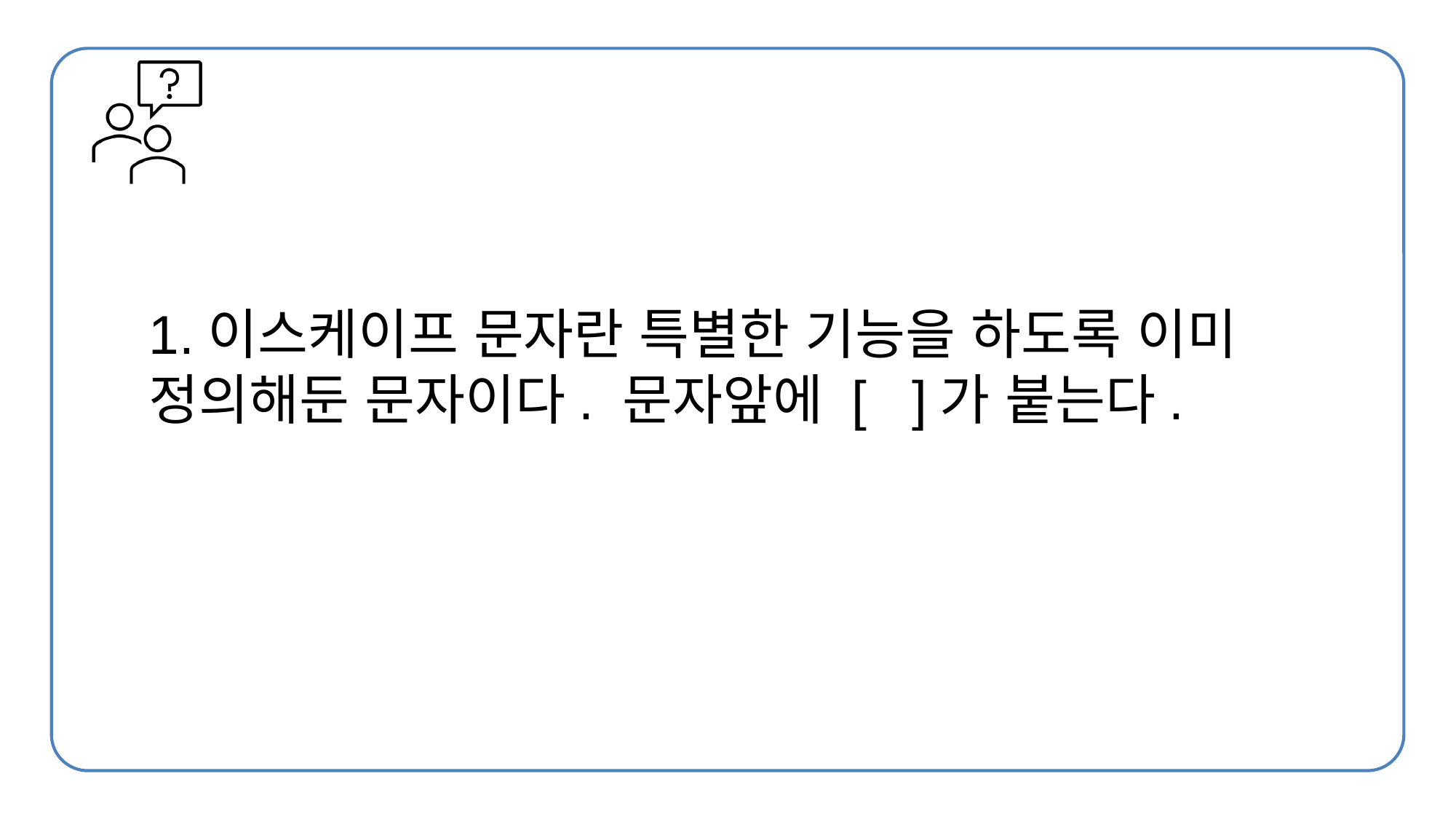

1.이스케이프 문자란 특별한 기능을 하도록 이미 정의해둔 문자이다. 문자앞에 [   ]가 붙는다.